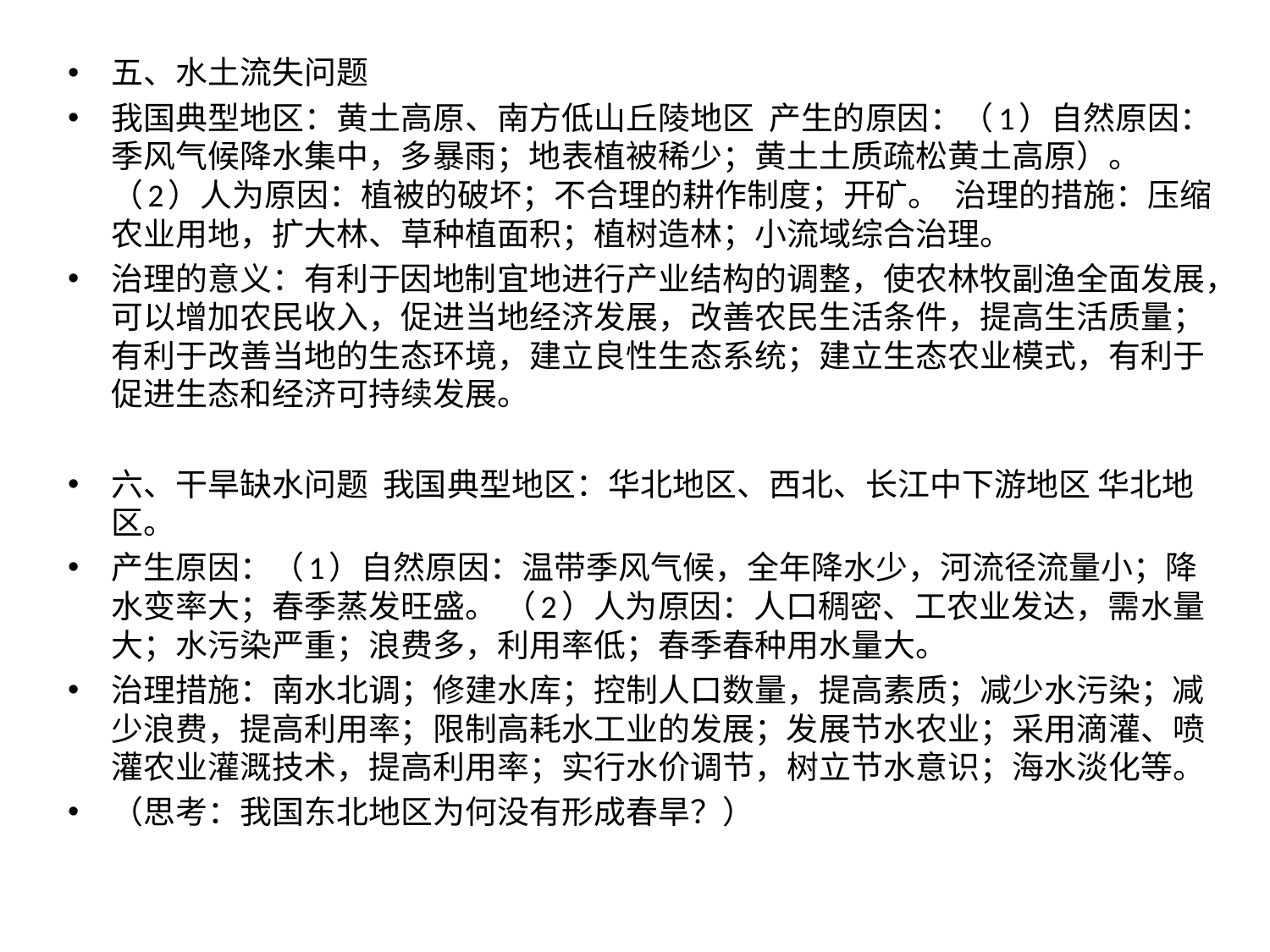

五、水土流失问题
我国典型地区：黄土高原、南方低山丘陵地区  产生的原因：（1）自然原因：季风气候降水集中，多暴雨；地表植被稀少；黄土土质疏松黄土高原）。（2）人为原因：植被的破坏；不合理的耕作制度；开矿。  治理的措施：压缩农业用地，扩大林、草种植面积；植树造林；小流域综合治理。
治理的意义：有利于因地制宜地进行产业结构的调整，使农林牧副渔全面发展，可以增加农民收入，促进当地经济发展，改善农民生活条件，提高生活质量；有利于改善当地的生态环境，建立良性生态系统；建立生态农业模式，有利于促进生态和经济可持续发展。

六、干旱缺水问题  我国典型地区：华北地区、西北、长江中下游地区 华北地区。
产生原因：（1）自然原因：温带季风气候，全年降水少，河流径流量小；降水变率大；春季蒸发旺盛。 （2）人为原因：人口稠密、工农业发达，需水量大；水污染严重；浪费多，利用率低；春季春种用水量大。
治理措施：南水北调；修建水库；控制人口数量，提高素质；减少水污染；减少浪费，提高利用率；限制高耗水工业的发展；发展节水农业；采用滴灌、喷灌农业灌溉技术，提高利用率；实行水价调节，树立节水意识；海水淡化等。
（思考：我国东北地区为何没有形成春旱？）